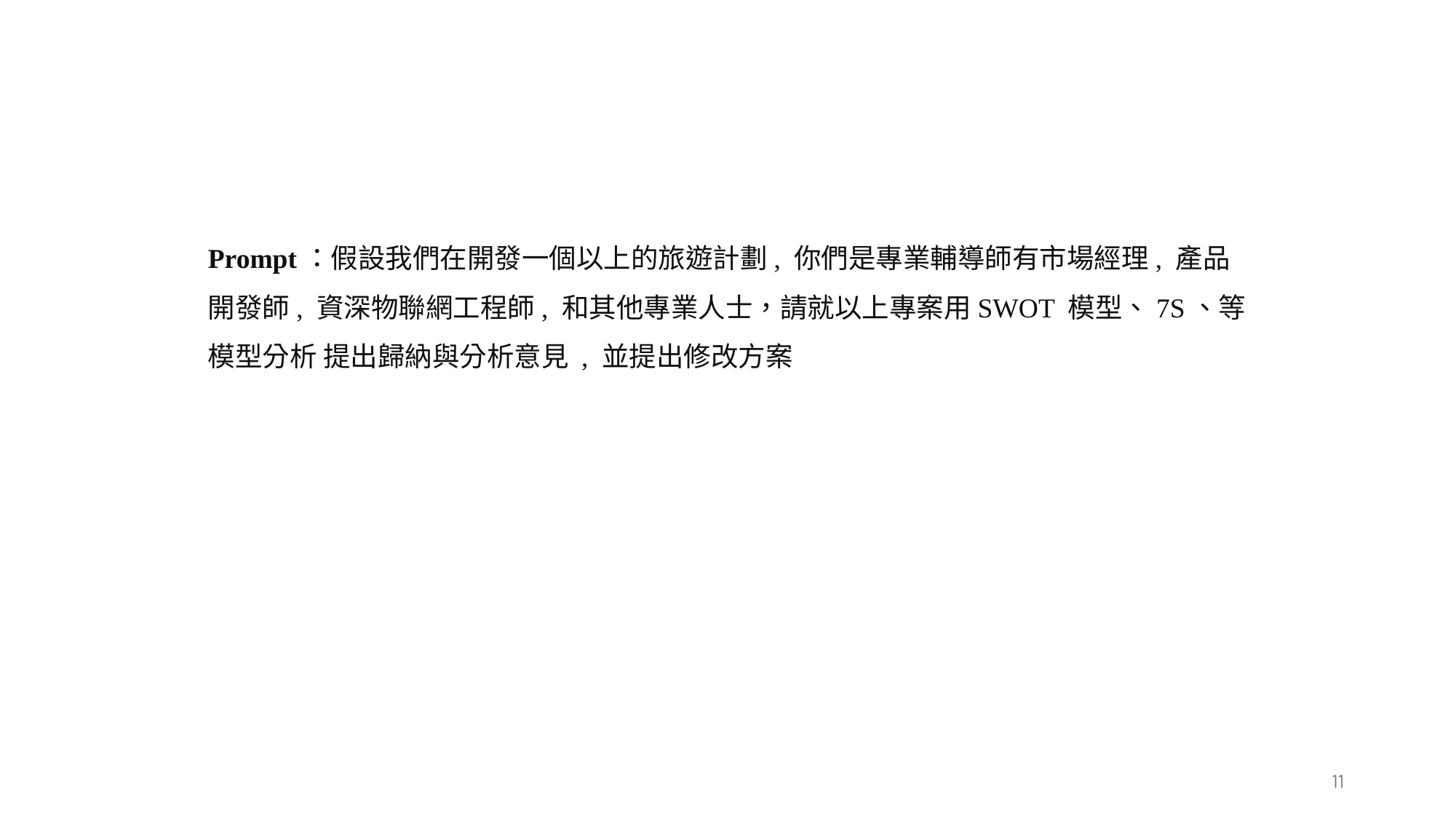

Prompt：假設我們在開發一個以上的旅遊計劃, 你們是專業輔導師有市場經理, 產品開發師, 資深物聯網工程師, 和其他專業人士，請就以上專案用SWOT 模型、7S、等模型分析 提出歸納與分析意見 , 並提出修改方案
11